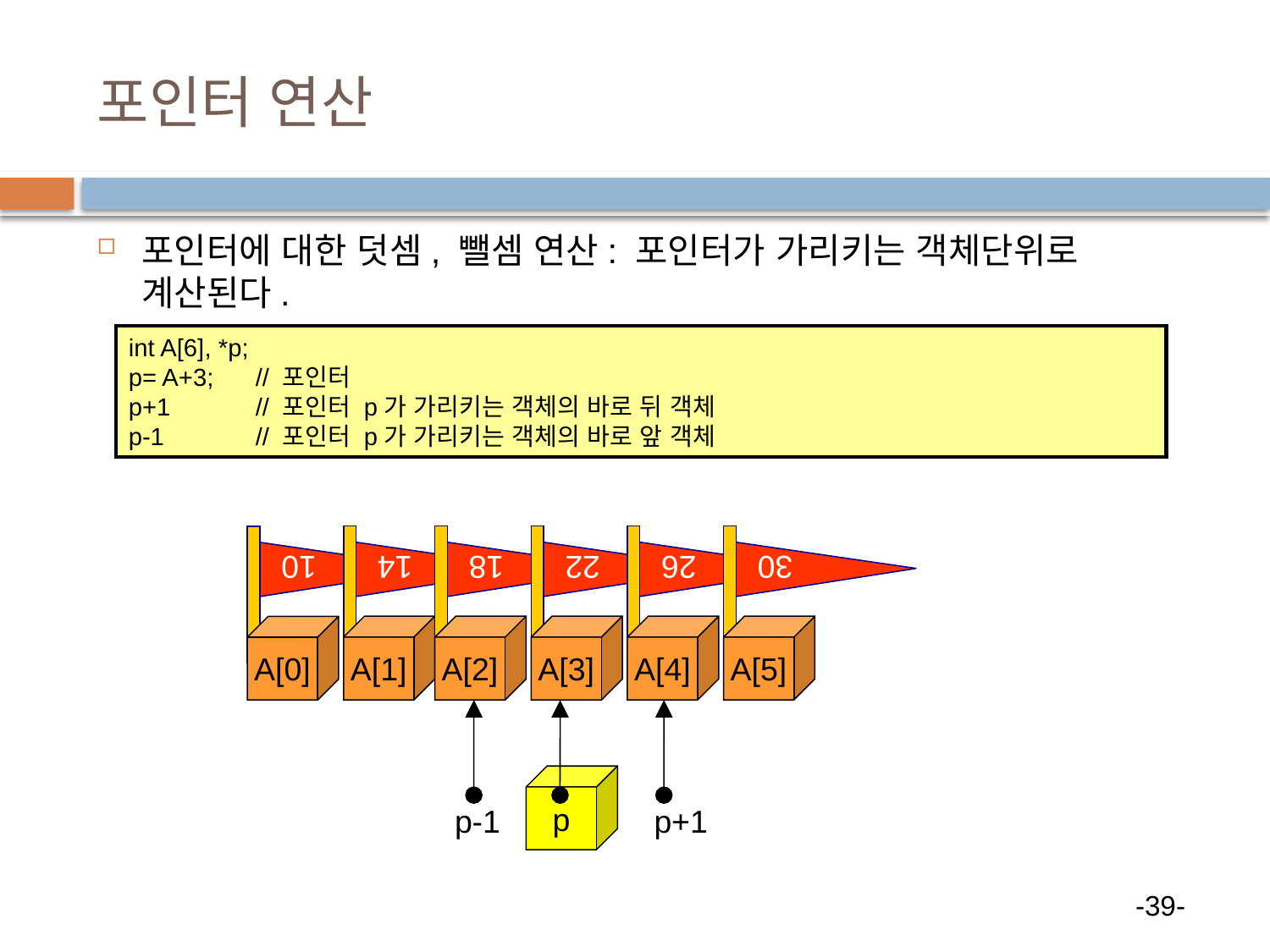

# 포인터 연산
포인터에 대한 덧셈, 뺄셈 연산: 포인터가 가리키는 객체단위로 계산된다.
int A[6], *p;
p= A+3;    	// 포인터
p+1  	// 포인터 p가 가리키는 객체의 바로 뒤 객체
p-1  	// 포인터 p가 가리키는 객체의 바로 앞 객체
14

A[1]
18

A[2]
22

A[3]
26

A[4]
30

A[5]
10

A[0]

p
p-1
p+1